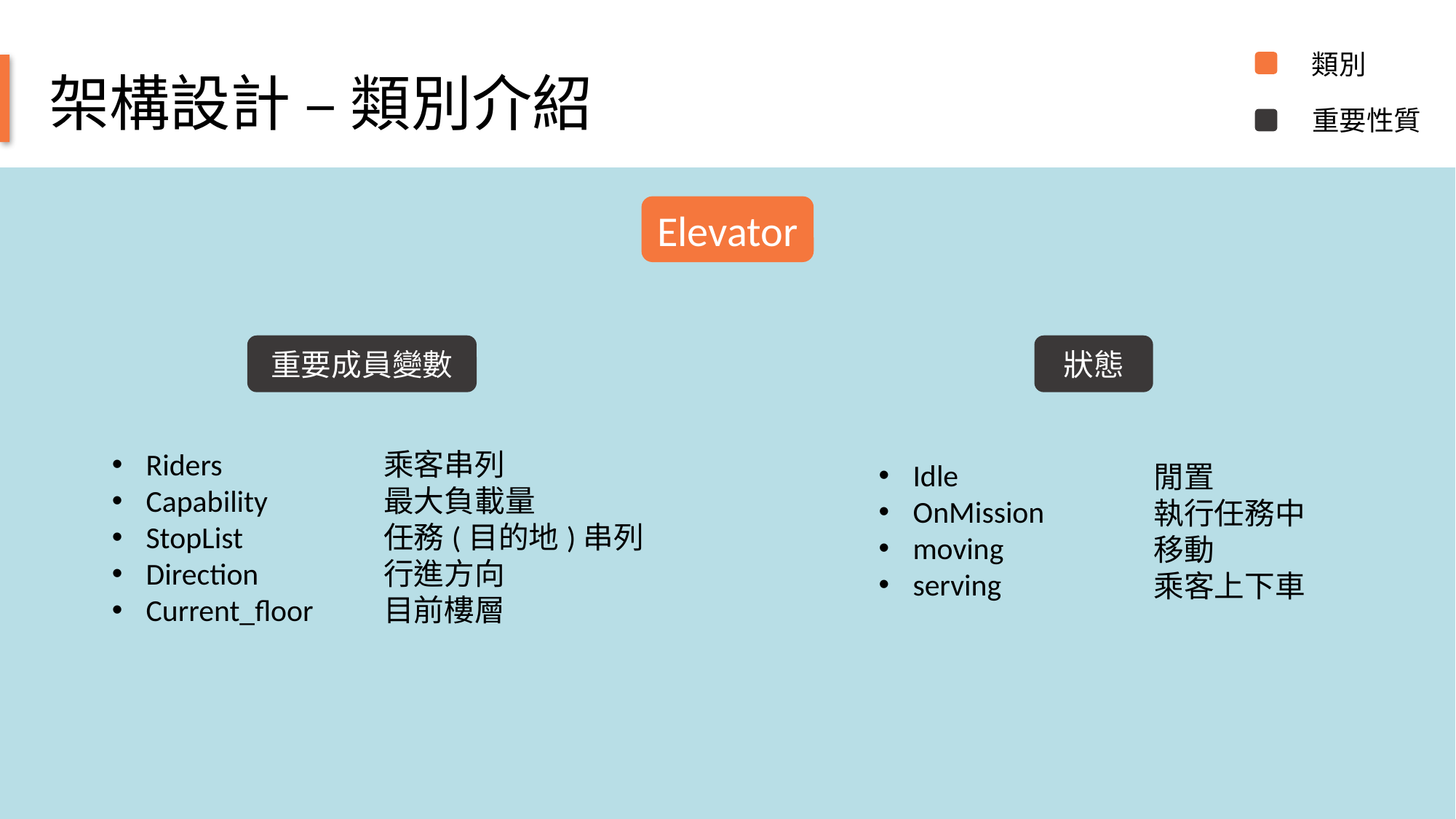

類別

重要性質

架構設計 – 類別介紹
Elevator

重要成員變數
狀態
Riders
Capability
StopList
Direction
Current_floor
乘客串列
最大負載量
任務(目的地)串列
行進方向
目前樓層
Idle
OnMission
moving
serving
閒置
執行任務中
移動
乘客上下車
33